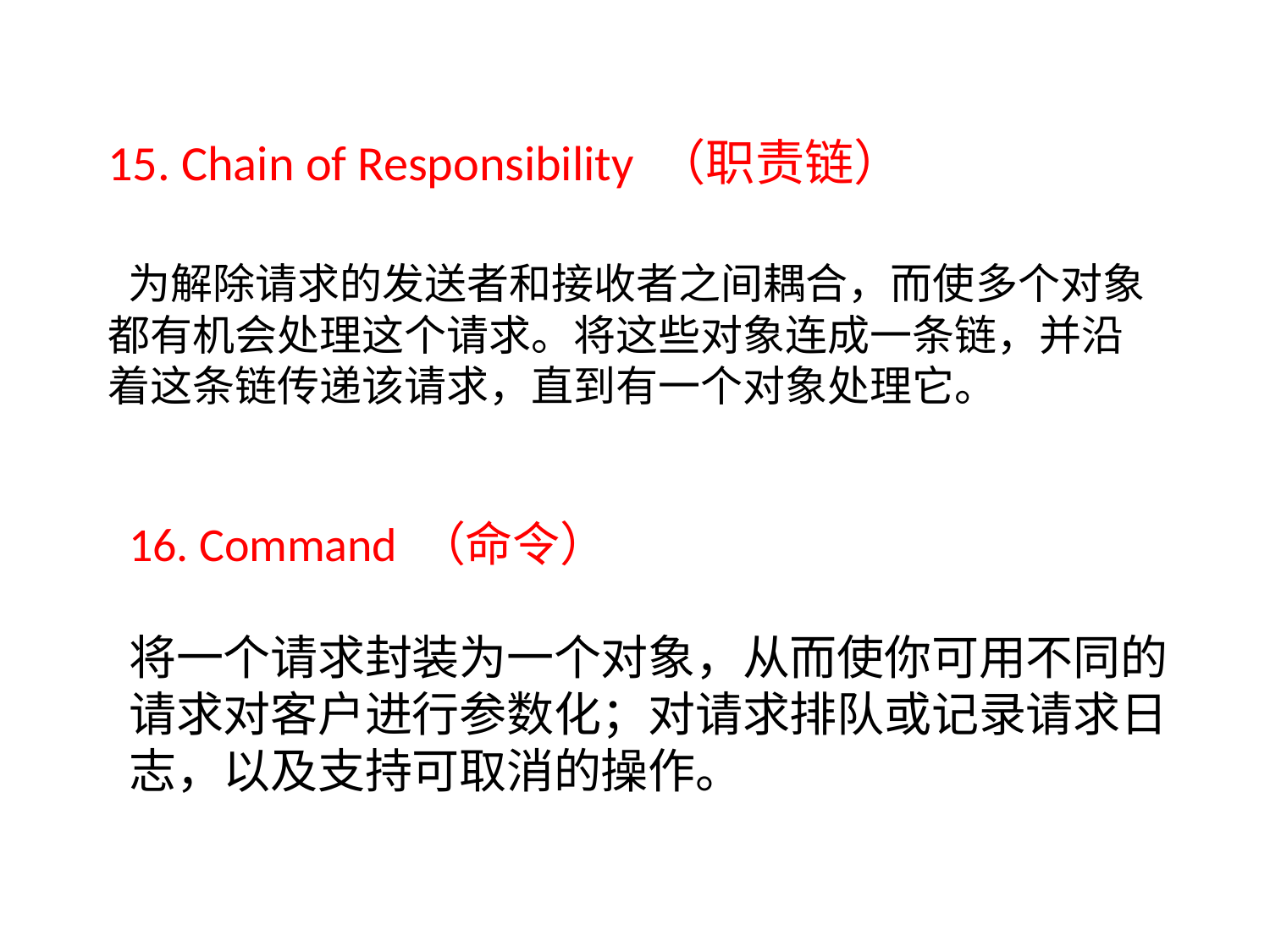

# 15. Chain of Responsibility （职责链） 为解除请求的发送者和接收者之间耦合，而使多个对象都有机会处理这个请求。将这些对象连成一条链，并沿着这条链传递该请求，直到有一个对象处理它。
16. Command （命令）
将一个请求封装为一个对象，从而使你可用不同的请求对客户进行参数化；对请求排队或记录请求日志，以及支持可取消的操作。